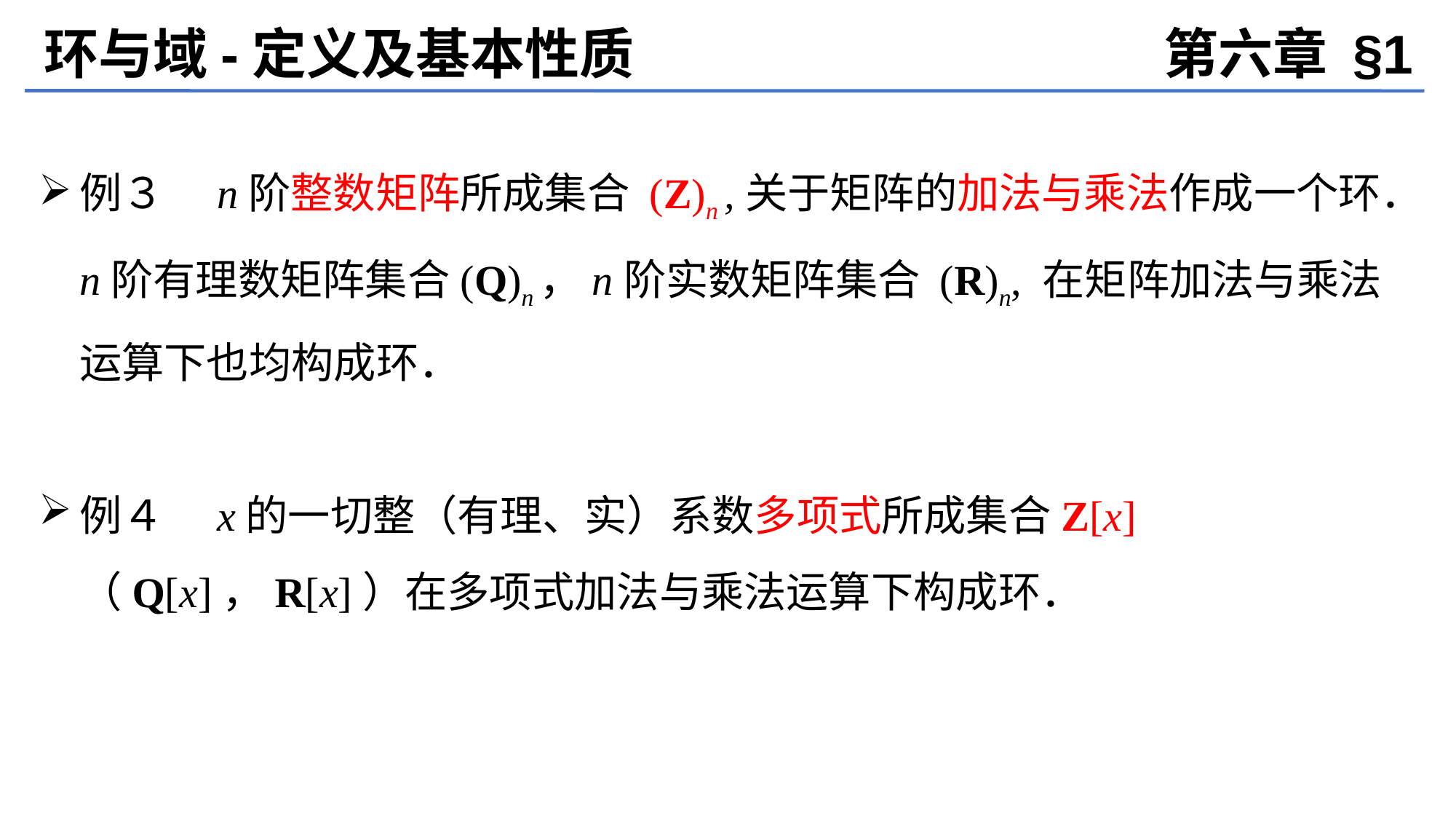

环与域-定义及基本性质
第六章 §1
例３　n阶整数矩阵所成集合 (Z)n ,关于矩阵的加法与乘法作成一个环．
	n阶有理数矩阵集合(Q)n，n阶实数矩阵集合 (R)n, 在矩阵加法与乘法运算下也均构成环．

例４　x的一切整（有理、实）系数多项式所成集合Z[x]（Q[x]，R[x]）在多项式加法与乘法运算下构成环．